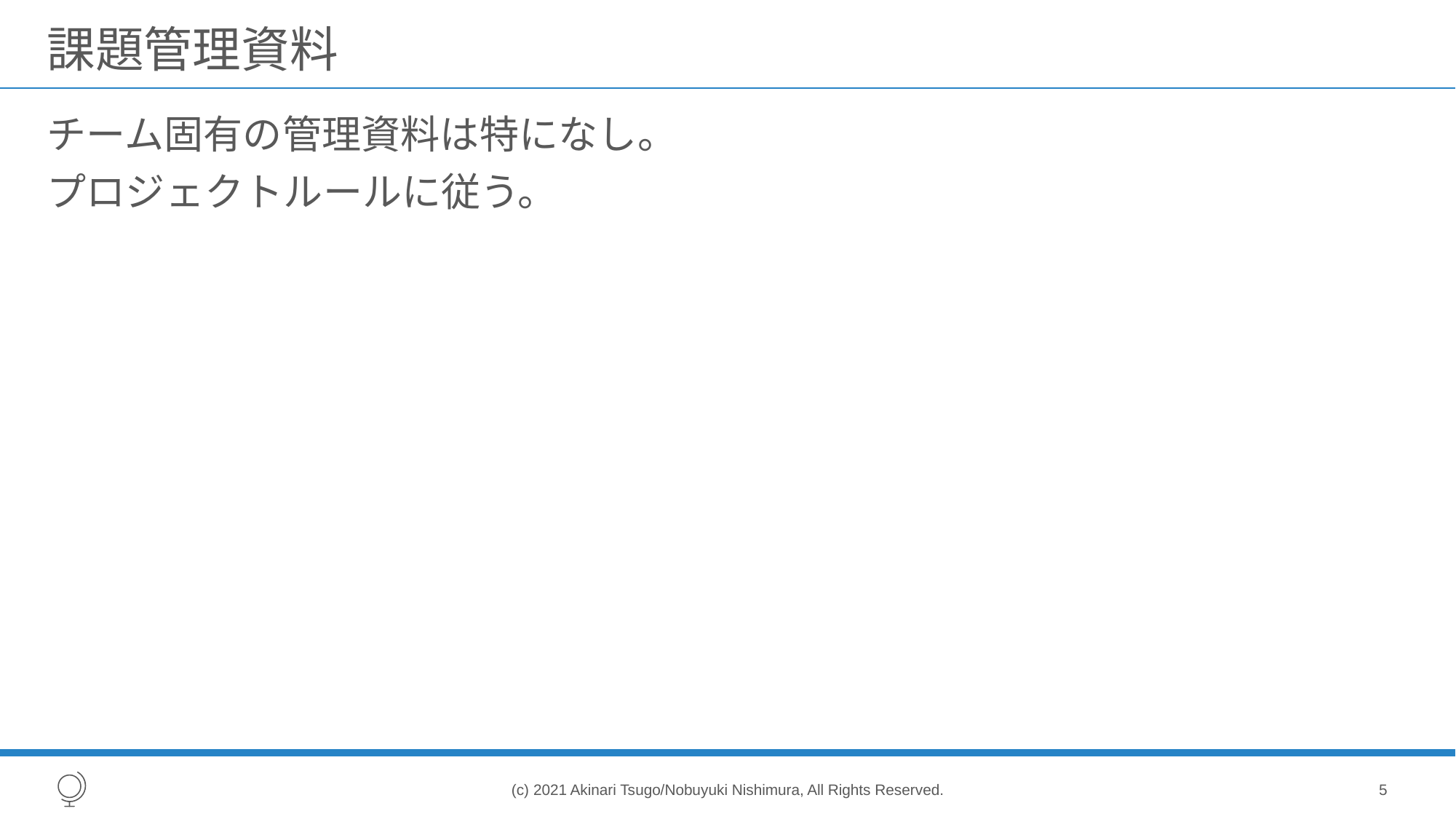

# 課題管理資料
チーム固有の管理資料は特になし。
プロジェクトルールに従う。